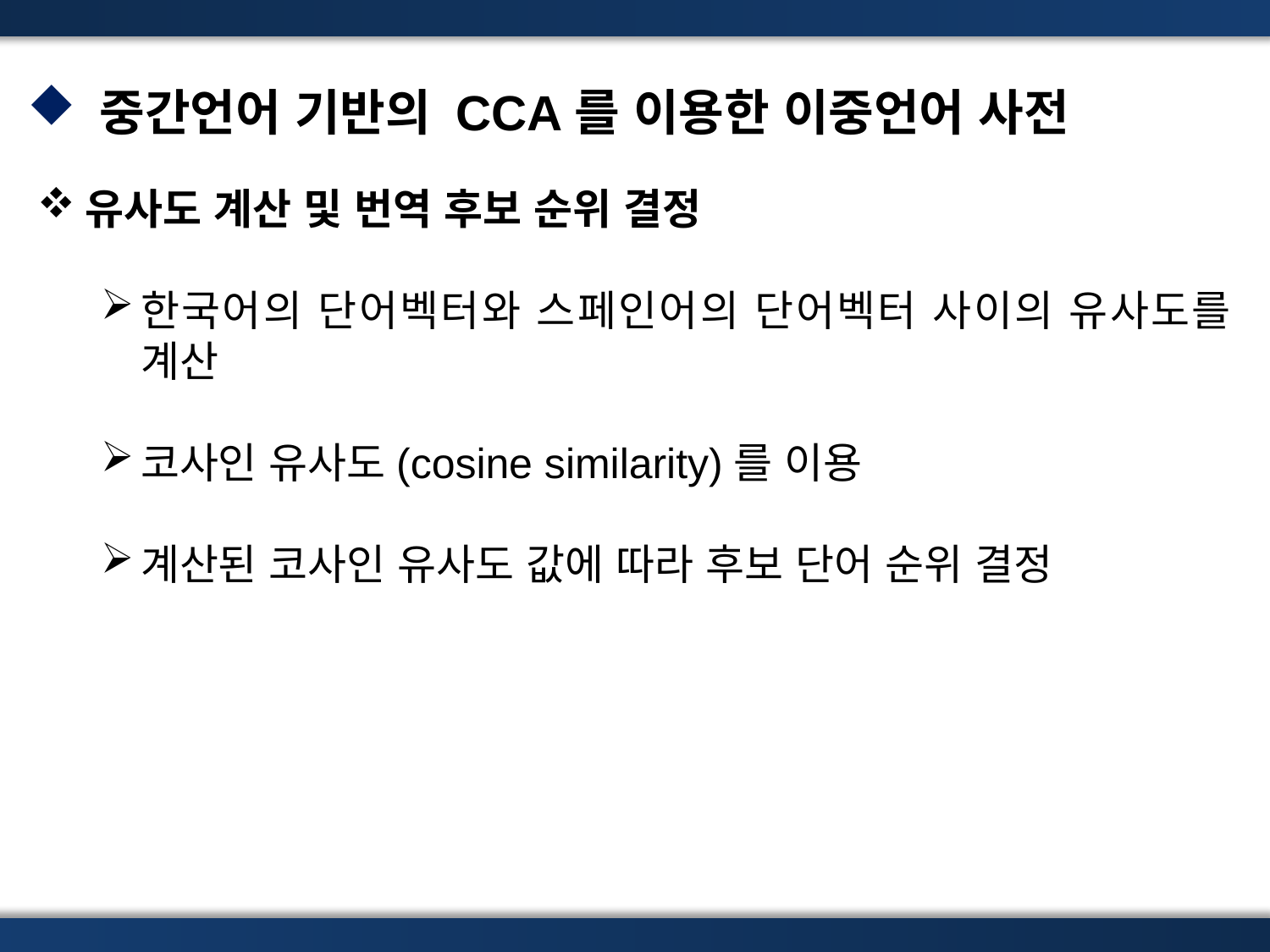

중간언어 기반의 CCA를 이용한 이중언어 사전

유사도 계산 및 번역 후보 순위 결정

한국어의 단어벡터와 스페인어의 단어벡터 사이의 유사도를 계산

코사인 유사도(cosine similarity)를 이용

계산된 코사인 유사도 값에 따라 후보 단어 순위 결정